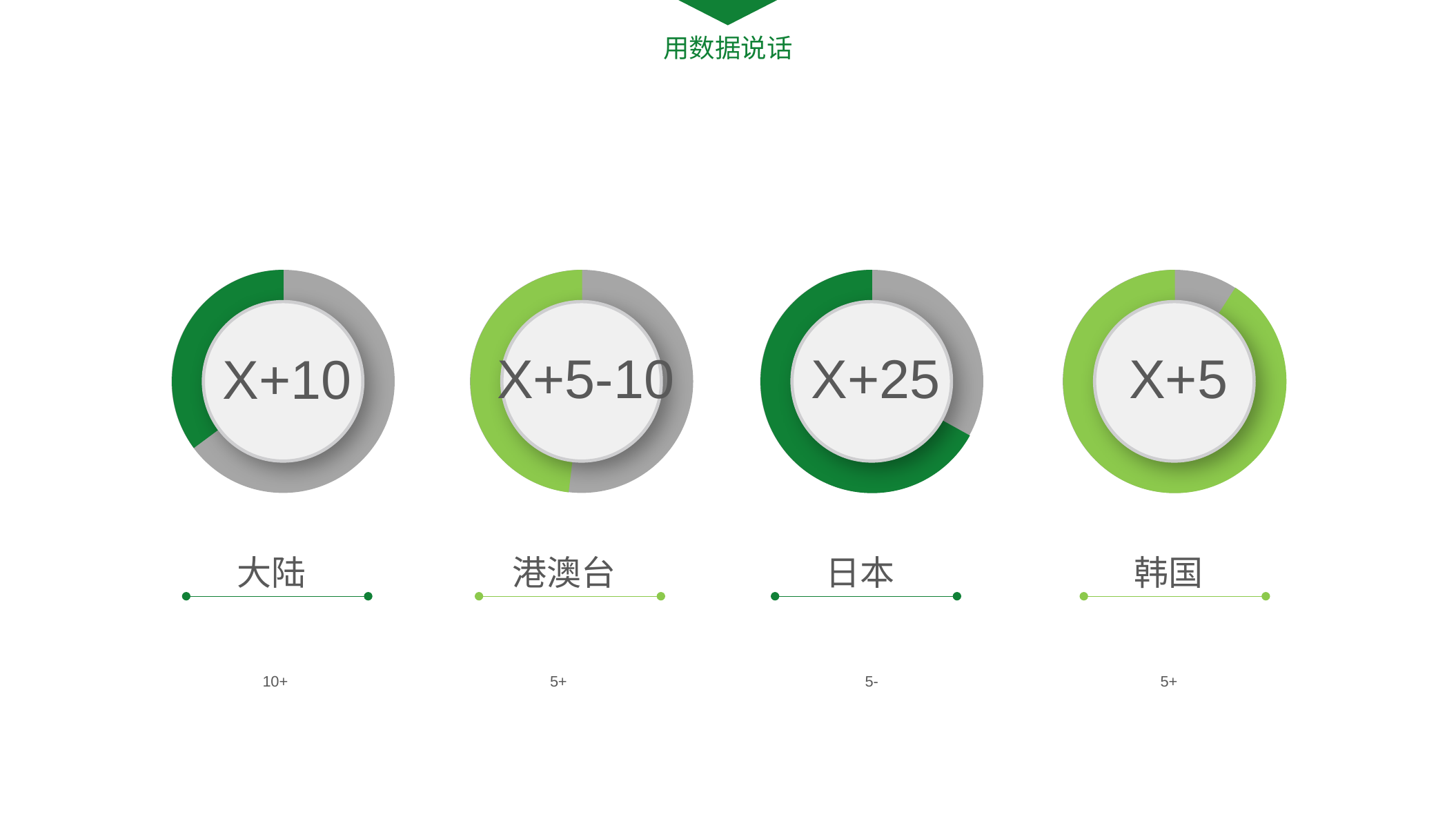

用数据说话
100%

100%

100%

100%

X+5-10
X+25
X+5
X+10
大陆
港澳台
日本
韩国
10+
5-
5+
5+